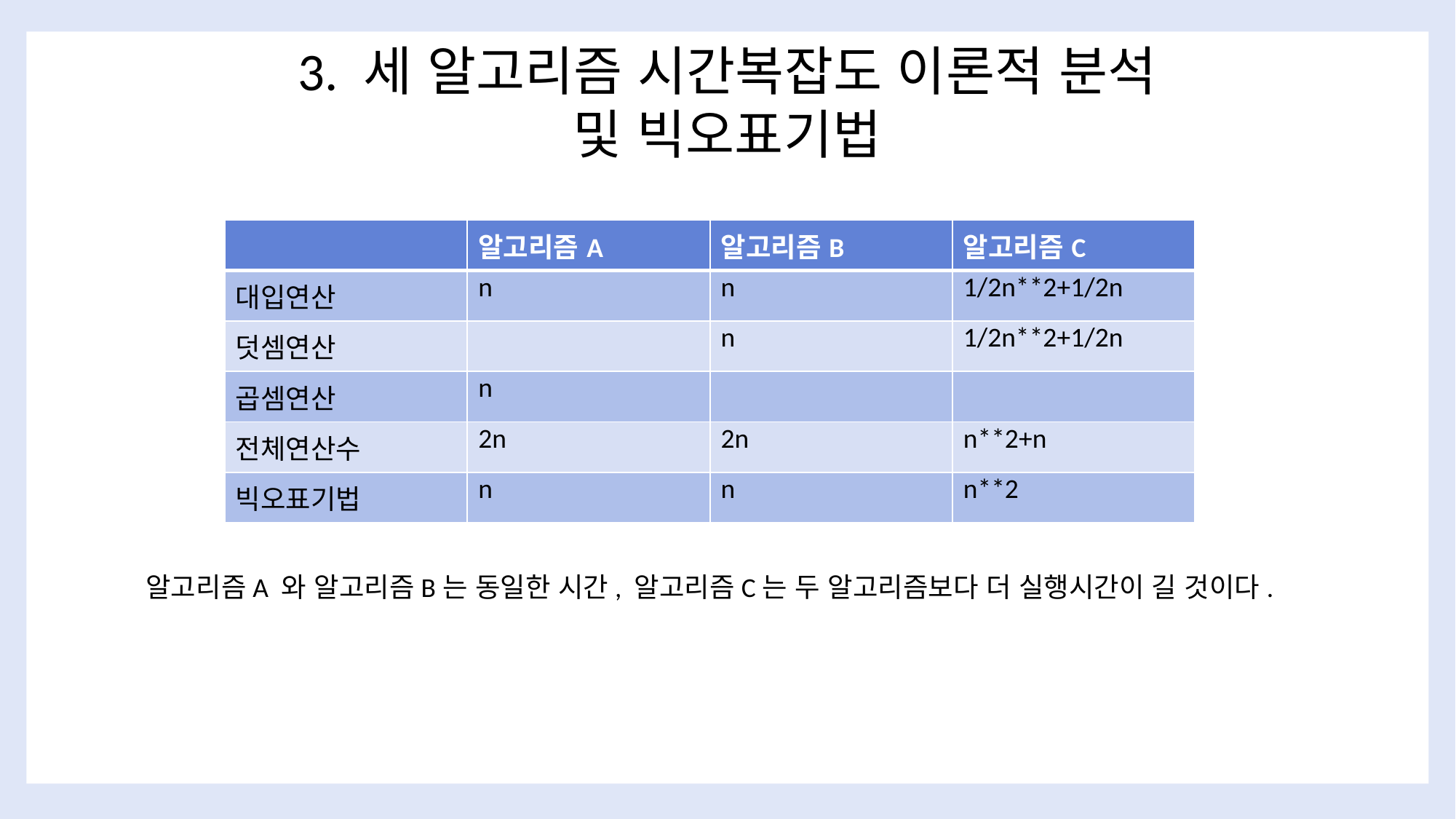

3. 세 알고리즘 시간복잡도 이론적 분석
및 빅오표기법
|  | 알고리즘A | 알고리즘B | 알고리즘C |
| --- | --- | --- | --- |
| 대입연산 | n | n | 1/2n\*\*2+1/2n |
| 덧셈연산 |  | n | 1/2n\*\*2+1/2n |
| 곱셈연산 | n |  |  |
| 전체연산수 | 2n | 2n | n\*\*2+n |
| 빅오표기법 | n | n | n\*\*2 |
알고리즘A 와 알고리즘B는 동일한 시간, 알고리즘C는 두 알고리즘보다 더 실행시간이 길 것이다.